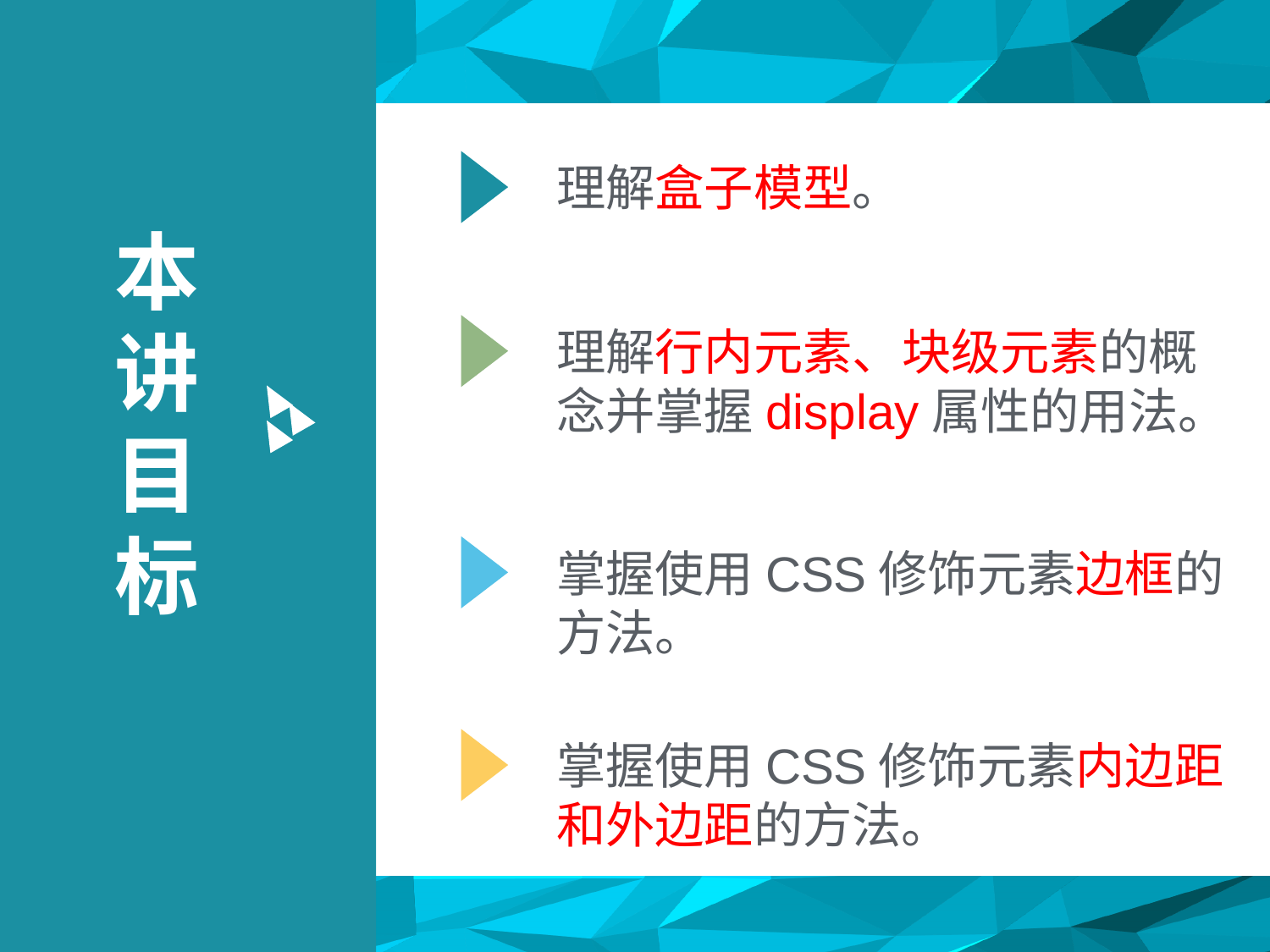

理解盒子模型。

本讲目标
理解行内元素、块级元素的概念并掌握display属性的用法。

掌握使用CSS修饰元素边框的方法。

掌握使用CSS修饰元素内边距和外边距的方法。